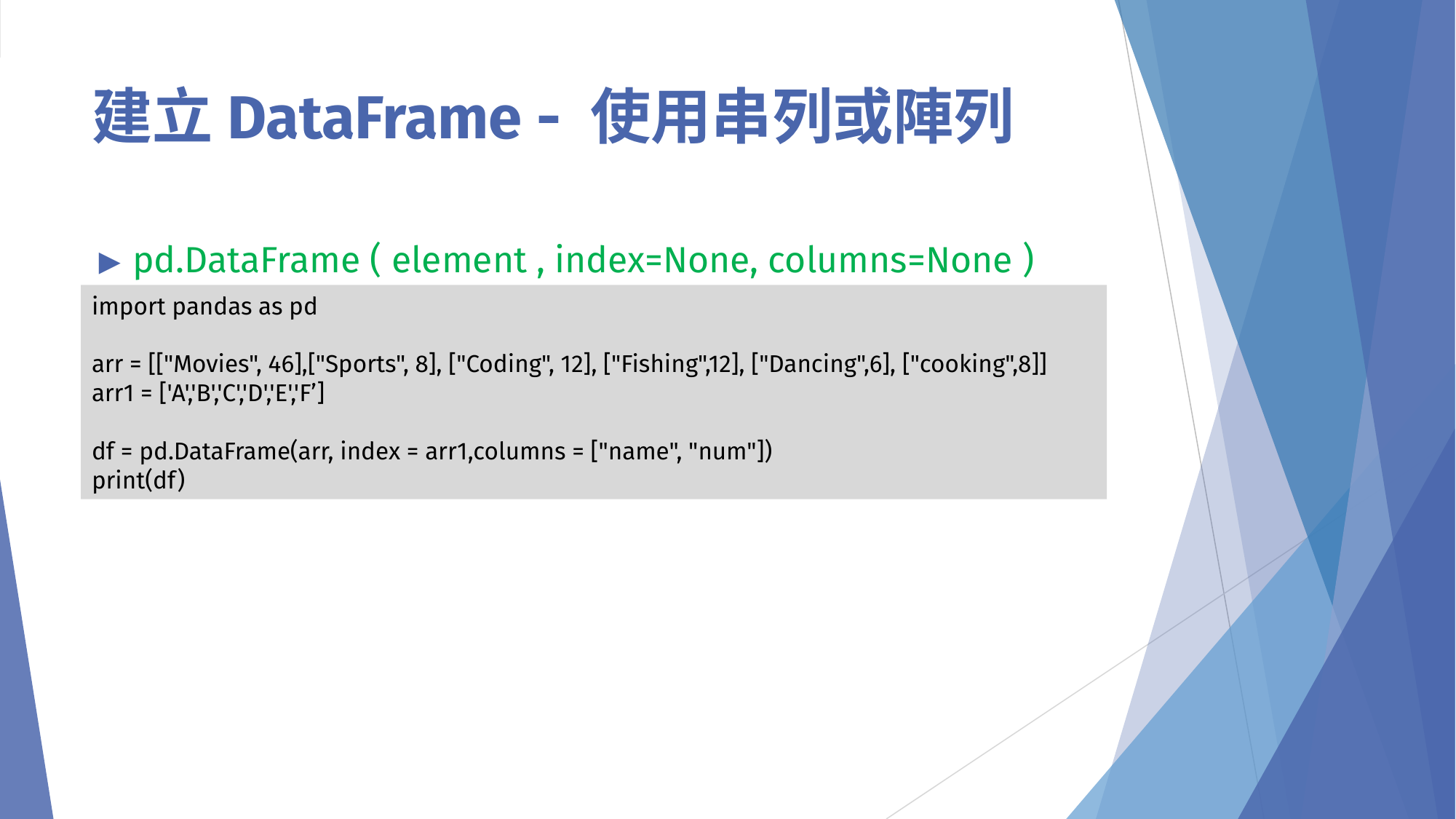

# 建立DataFrame - 使用串列或陣列
pd.DataFrame ( element , index=None, columns=None )

import pandas as pd

arr = [["Movies", 46],["Sports", 8], ["Coding", 12], ["Fishing",12], ["Dancing",6], ["cooking",8]]
arr1 = ['A','B','C','D','E','F’]

df = pd.DataFrame(arr, index = arr1,columns = ["name", "num"])
print(df)